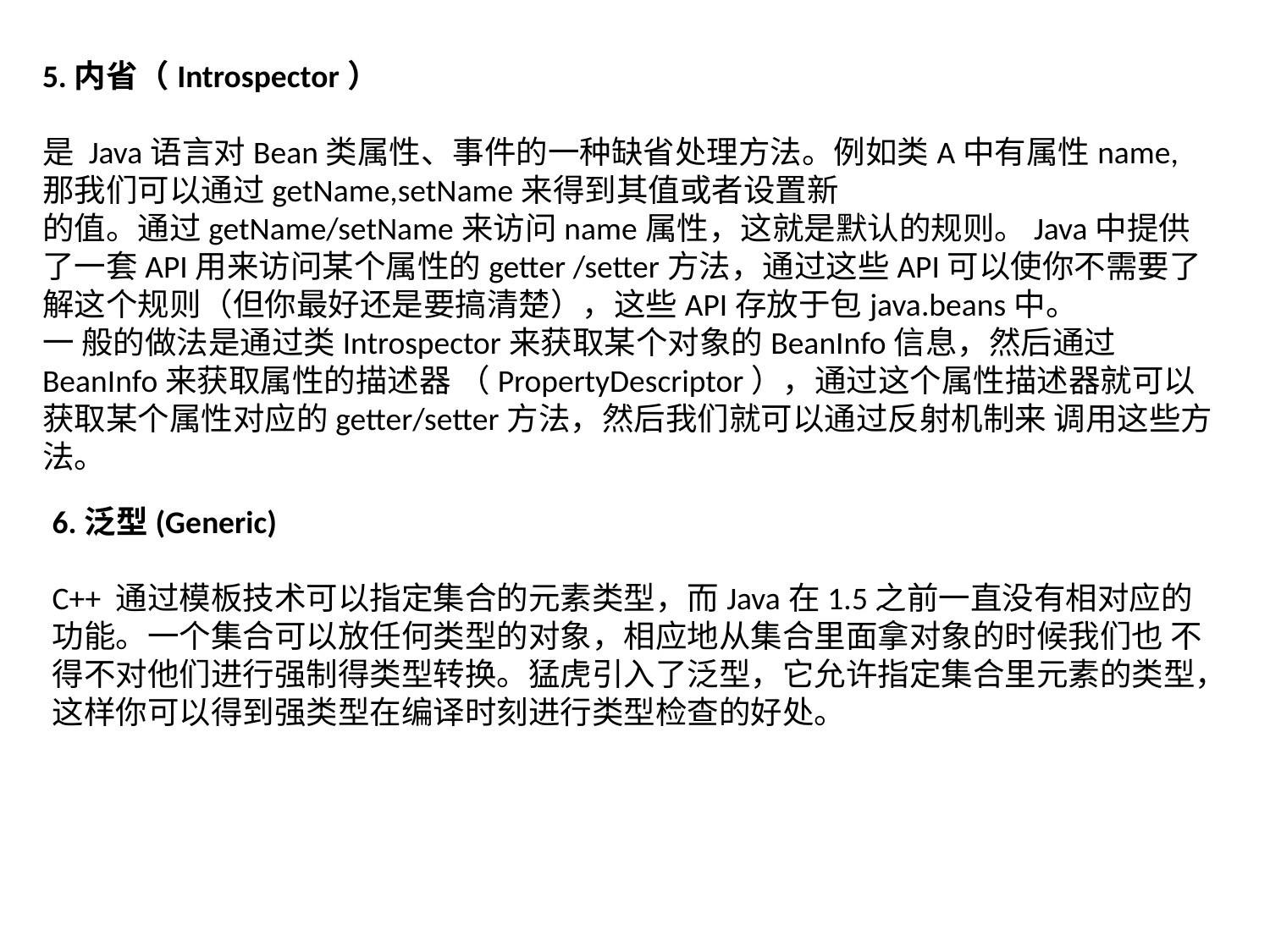

5.内省（Introspector）

是 Java语言对Bean类属性、事件的一种缺省处理方法。例如类A中有属性name,那我们可以通过getName,setName来得到其值或者设置新 的值。通过getName/setName来访问name属性，这就是默认的规则。Java中提供了一套API用来访问某个属性的getter /setter方法，通过这些API可以使你不需要了解这个规则（但你最好还是要搞清楚），这些API存放于包java.beans中。
一 般的做法是通过类Introspector来获取某个对象的BeanInfo信息，然后通过BeanInfo来获取属性的描述器 （PropertyDescriptor），通过这个属性描述器就可以获取某个属性对应的getter/setter方法，然后我们就可以通过反射机制来 调用这些方法。
6.泛型(Generic)

C++ 通过模板技术可以指定集合的元素类型，而Java在1.5之前一直没有相对应的功能。一个集合可以放任何类型的对象，相应地从集合里面拿对象的时候我们也 不得不对他们进行强制得类型转换。猛虎引入了泛型，它允许指定集合里元素的类型，这样你可以得到强类型在编译时刻进行类型检查的好处。